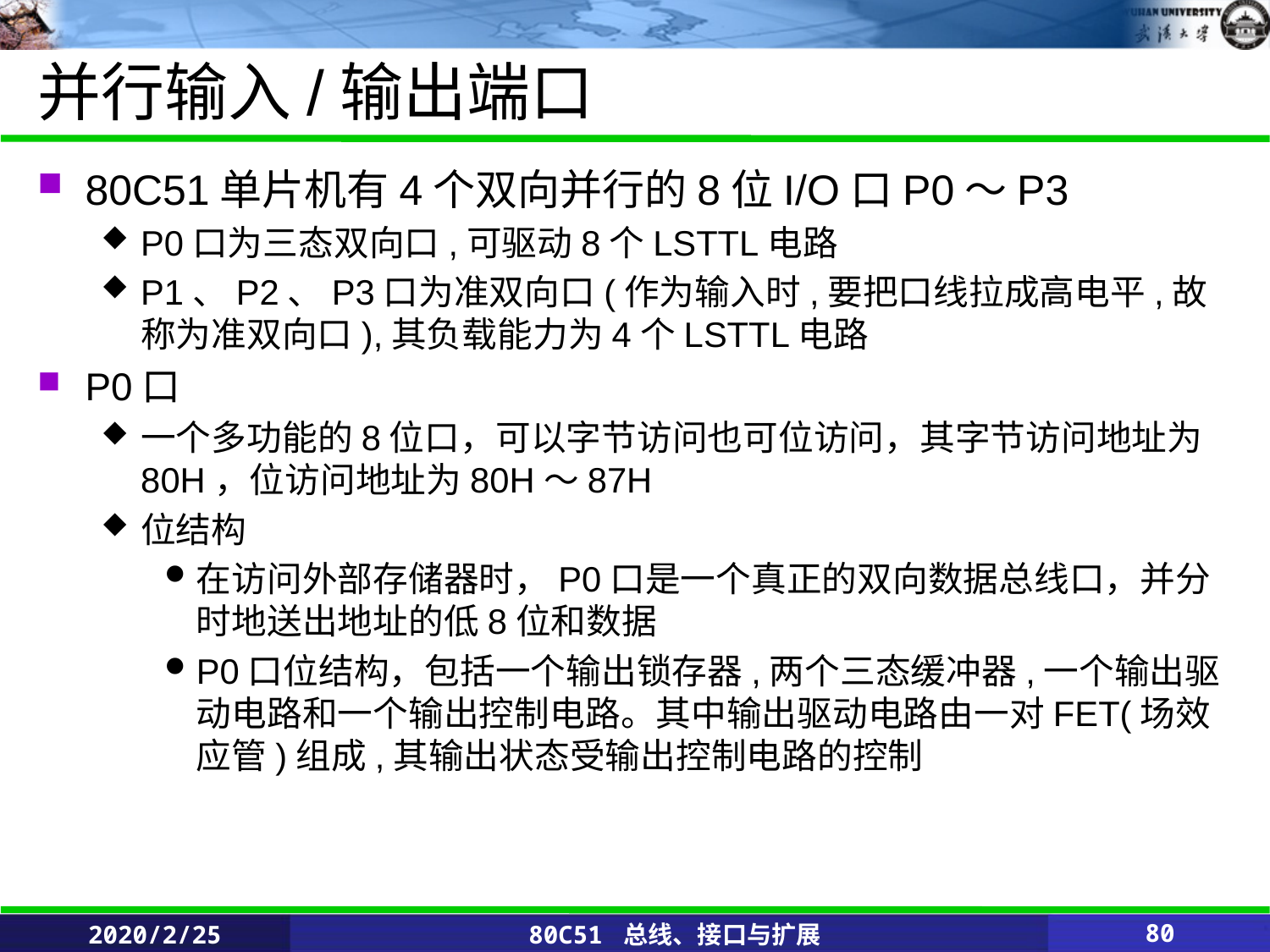

# 并行输入/输出端口
80C51单片机有4个双向并行的8位I/O口P0～P3
P0口为三态双向口,可驱动8个LSTTL电路
P1、P2、P3口为准双向口(作为输入时,要把口线拉成高电平,故称为准双向口),其负载能力为4个LSTTL电路
P0口
一个多功能的8位口，可以字节访问也可位访问，其字节访问地址为80H，位访问地址为80H～87H
位结构
在访问外部存储器时，P0口是一个真正的双向数据总线口，并分时地送出地址的低8位和数据
P0口位结构，包括一个输出锁存器,两个三态缓冲器,一个输出驱动电路和一个输出控制电路。其中输出驱动电路由一对FET(场效应管)组成,其输出状态受输出控制电路的控制
2020/2/25
80C51 总线、接口与扩展
80